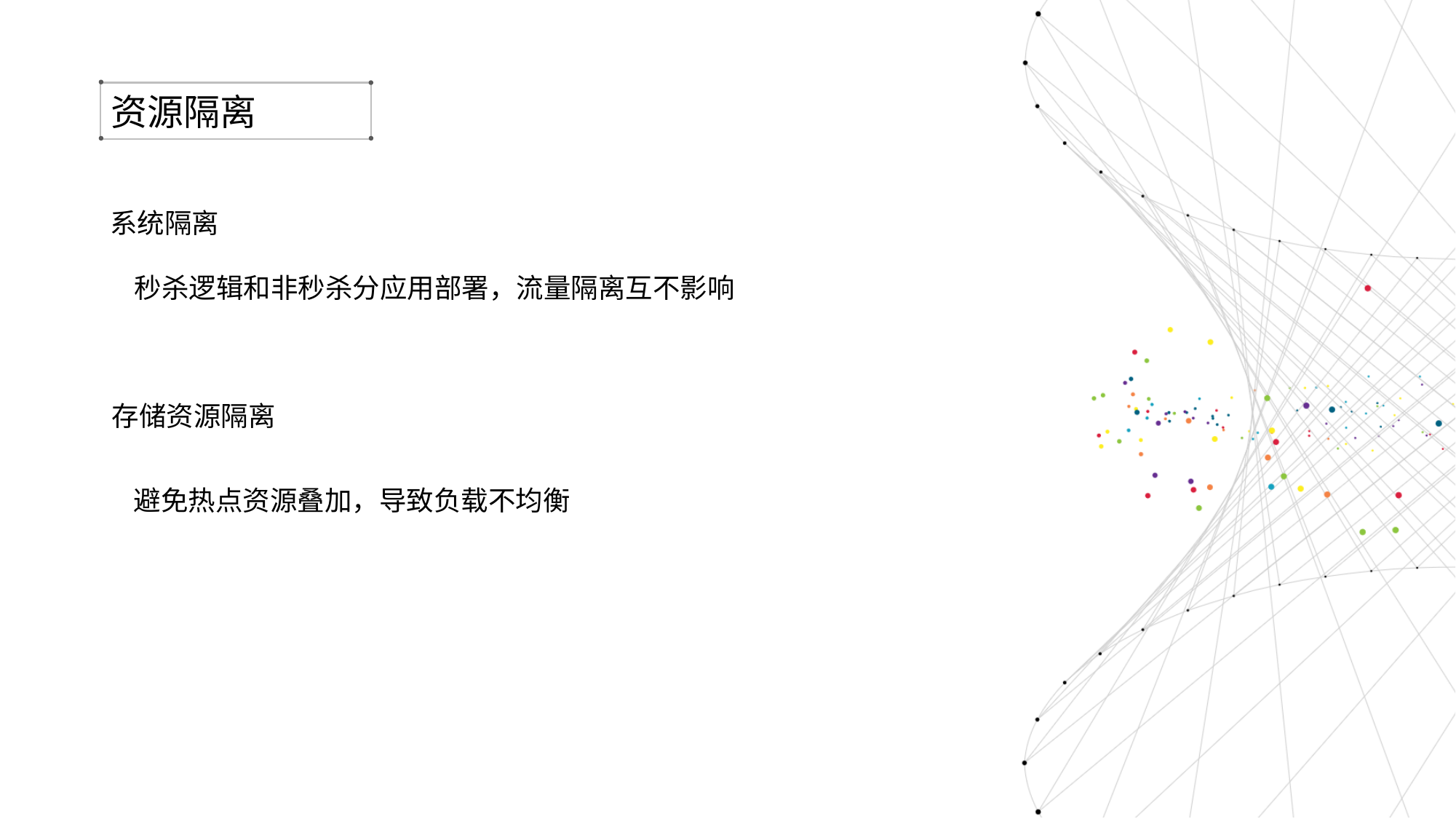

资源隔离

系统隔离
秒杀逻辑和非秒杀分应用部署，流量隔离互不影响
存储资源隔离
避免热点资源叠加，导致负载不均衡